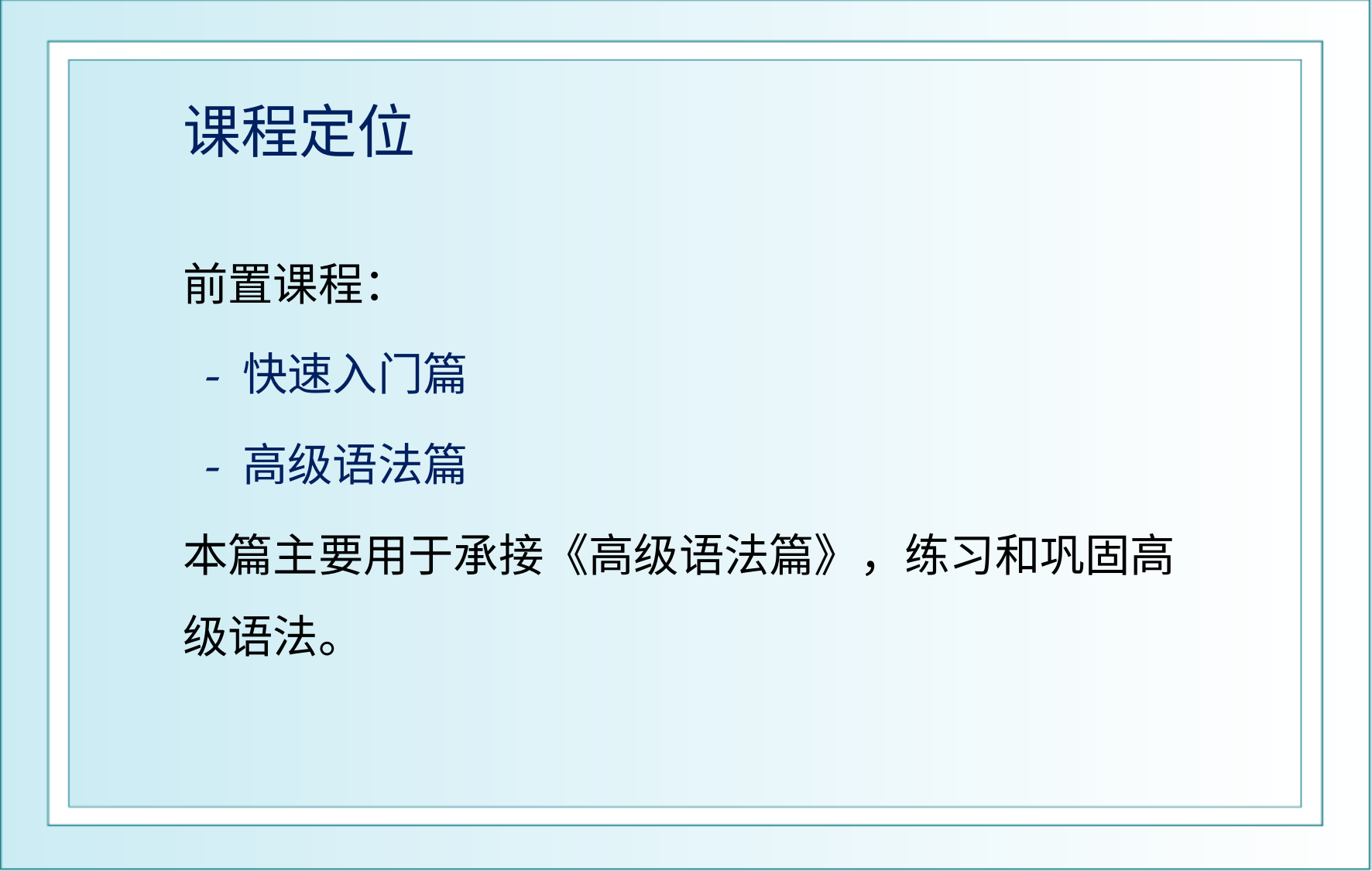

# 课程定位
前置课程：
  - 快速入门篇
  - 高级语法篇
本篇主要用于承接《高级语法篇》，练习和巩固高级语法。